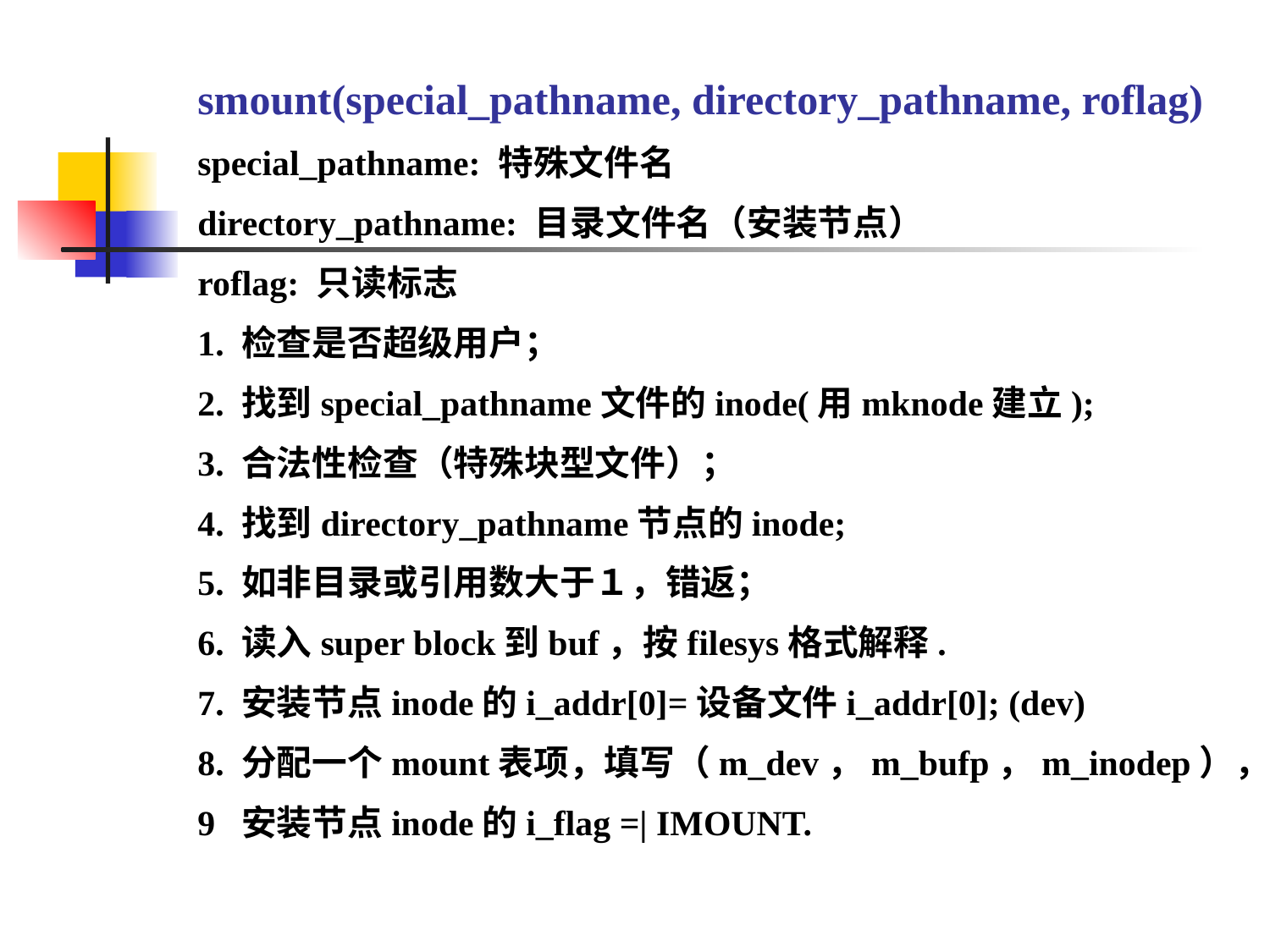

smount(special_pathname, directory_pathname, roflag)
special_pathname: 特殊文件名
directory_pathname: 目录文件名（安装节点）
roflag: 只读标志
1. 检查是否超级用户；
2. 找到special_pathname文件的inode(用mknode建立);
3. 合法性检查（特殊块型文件）；
4. 找到directory_pathname节点的inode;
5. 如非目录或引用数大于１，错返；
6. 读入super block到buf，按filesys格式解释.
7. 安装节点inode的i_addr[0]=设备文件i_addr[0]; (dev)
8. 分配一个mount表项，填写（m_dev，m_bufp，m_inodep），
9  安装节点inode的i_flag =| IMOUNT.